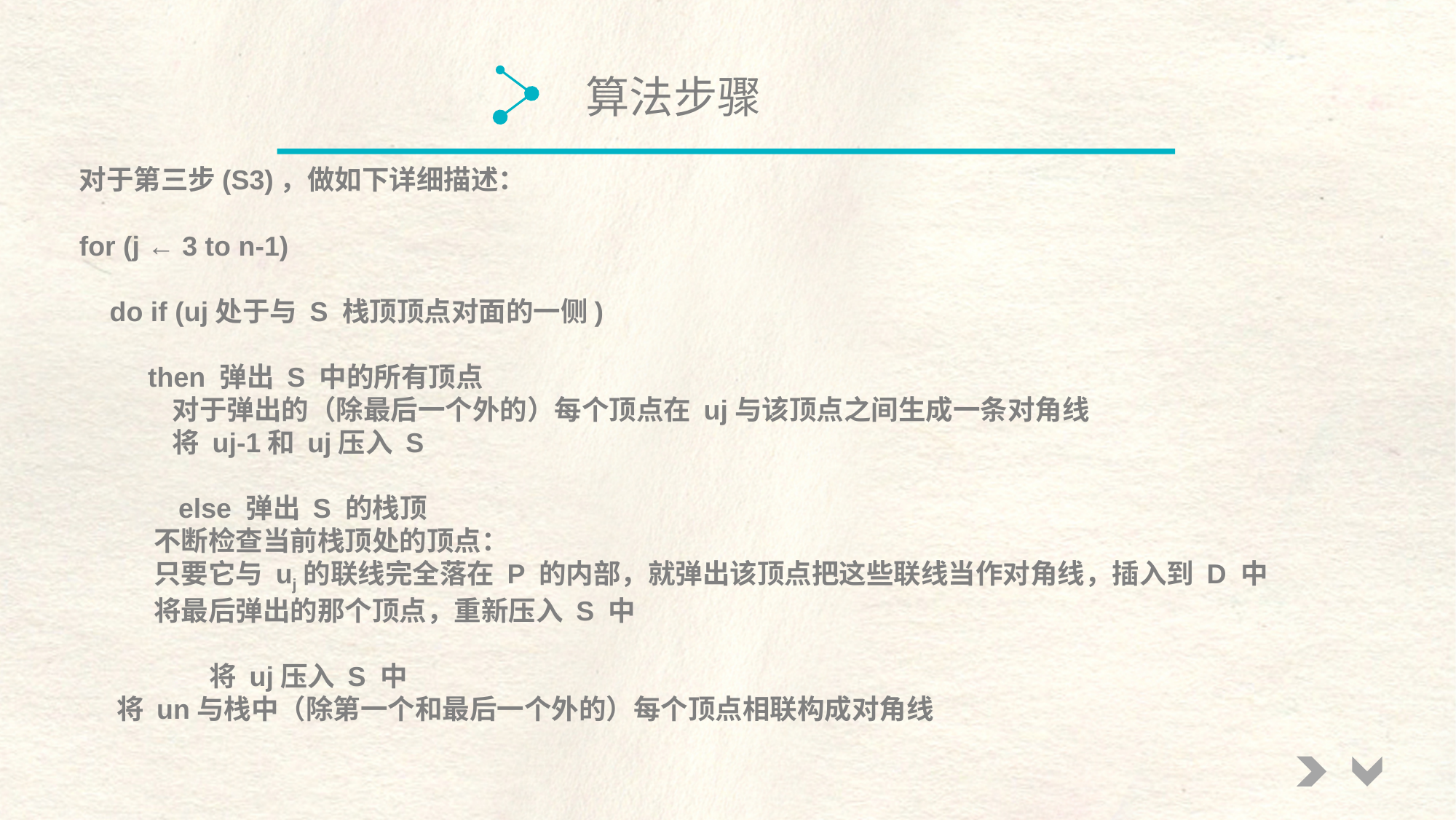

算法步骤

对于第三步(S3)，做如下详细描述：
for (j ← 3 to n-1)

    do if (uj处于与 S 栈顶顶点对面的一侧)

         then 弹出 S 中的所有顶点
              对于弹出的（除最后一个外的）每个顶点在 uj与该顶点之间生成一条对角线
              将 uj-1和 uj压入 S

             else 弹出 S 的栈顶
           不断检查当前栈顶处的顶点：
           只要它与 uj的联线完全落在 P 的内部，就弹出该顶点把这些联线当作对角线，插入到 D 中
           将最后弹出的那个顶点，重新压入 S 中

                    将 uj压入 S 中
     将 un与栈中（除第一个和最后一个外的）每个顶点相联构成对角线